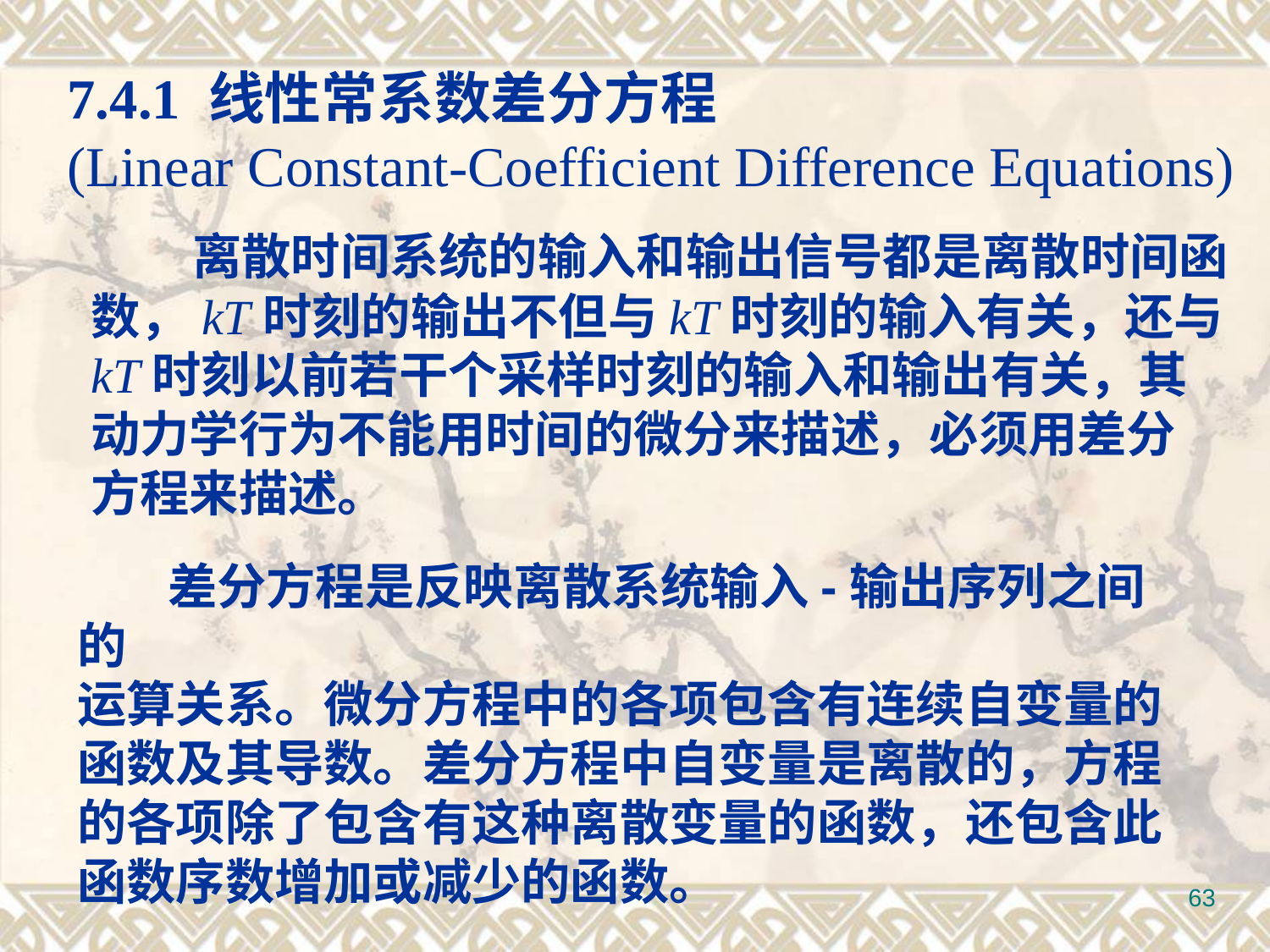

7.4.1 线性常系数差分方程
(Linear Constant-Coefficient Difference Equations)
        离散时间系统的输入和输出信号都是离散时间函
数，kT时刻的输出不但与kT时刻的输入有关，还与
kT时刻以前若干个采样时刻的输入和输出有关，其
动力学行为不能用时间的微分来描述，必须用差分
方程来描述。
       差分方程是反映离散系统输入-输出序列之间的
运算关系。微分方程中的各项包含有连续自变量的
函数及其导数。差分方程中自变量是离散的，方程
的各项除了包含有这种离散变量的函数，还包含此
函数序数增加或减少的函数。
63